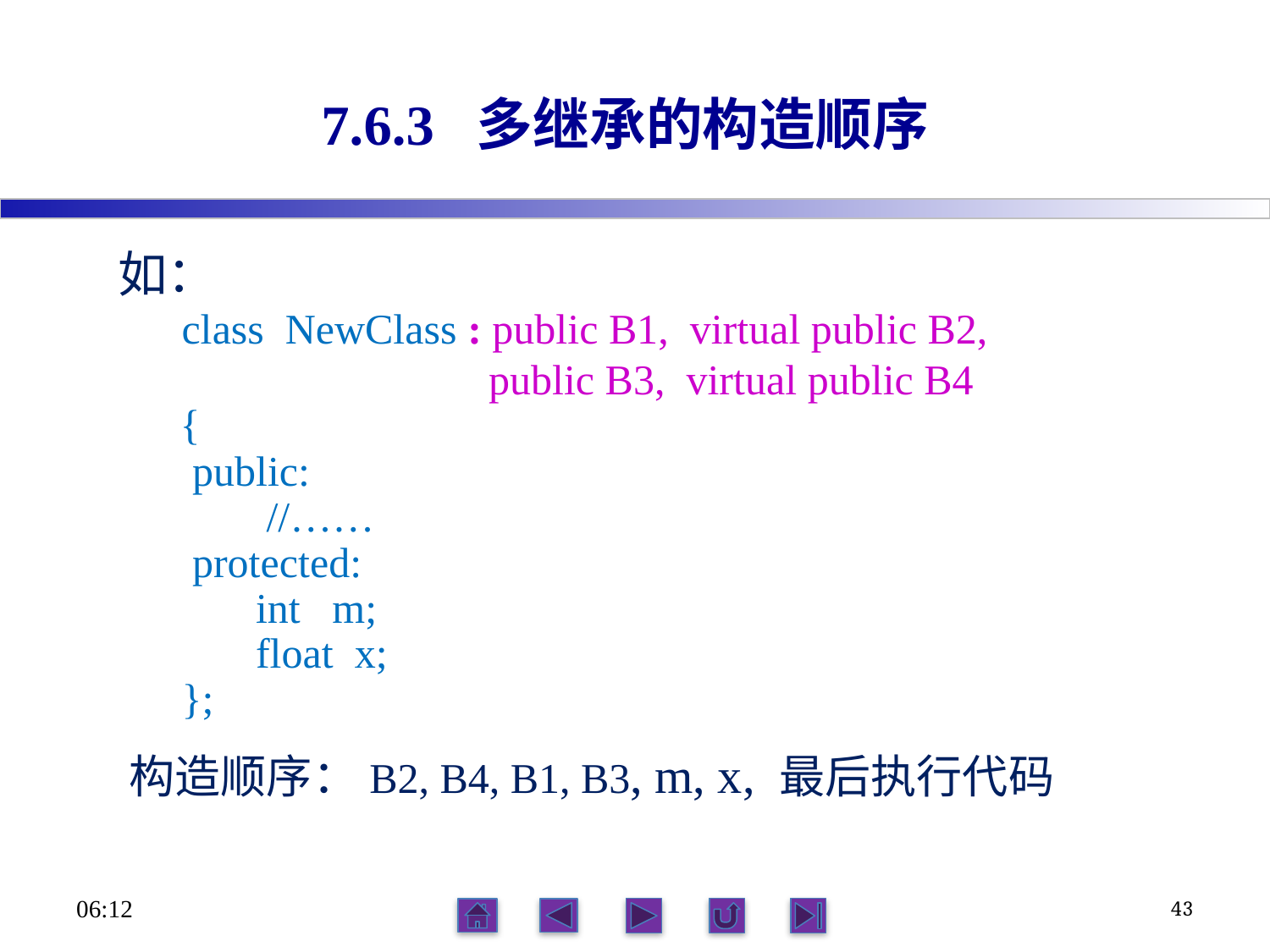

# 7.6.3  多继承的构造顺序
如：
class  NewClass : public B1,  virtual public B2,
                             public B3,  virtual public B4
{
 public:
        //……
 protected:
       int   m;
       float  x;
};
构造顺序：B2, B4, B1, B3, m, x, 最后执行代码

06:12
43